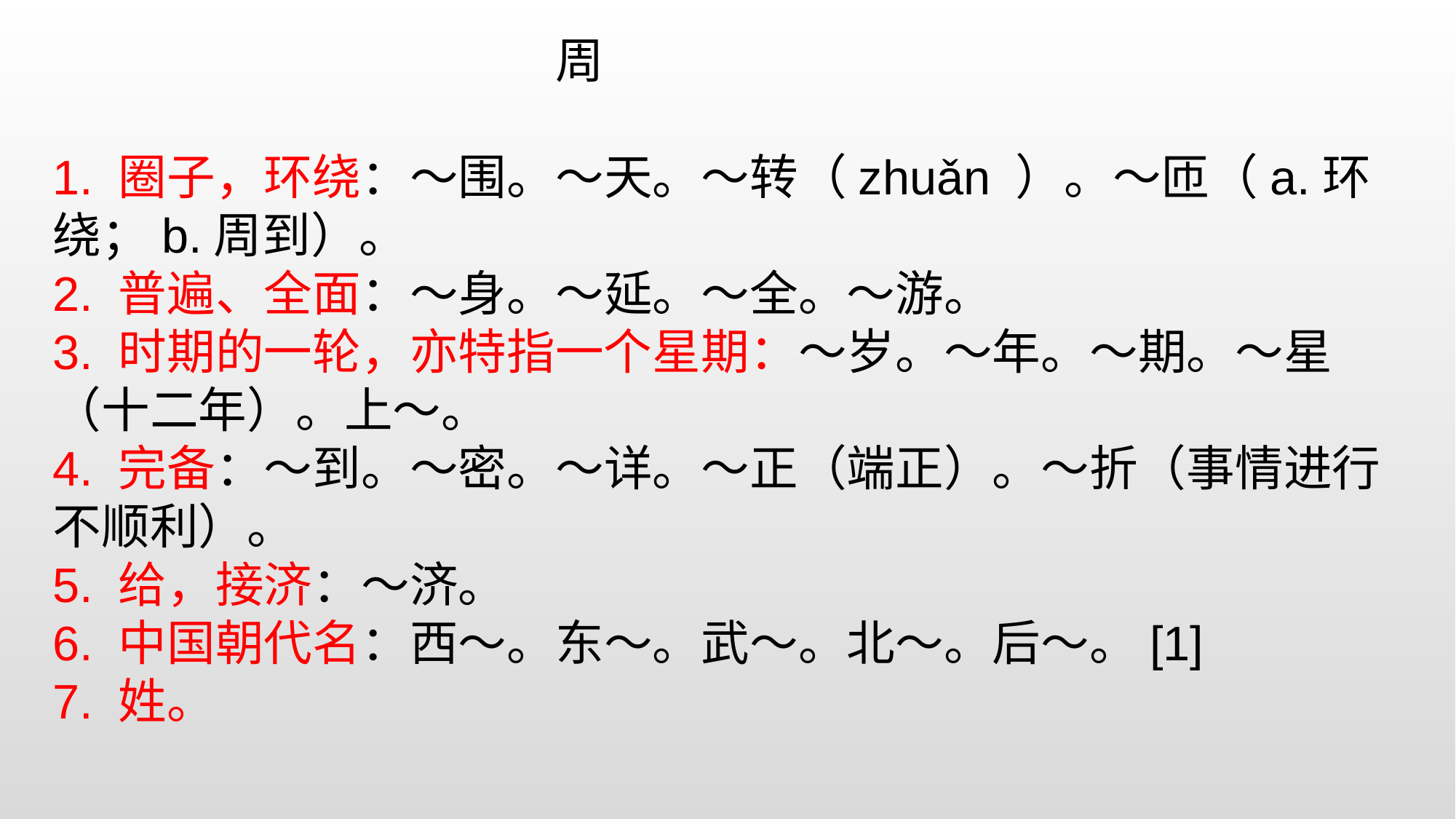

周

1. 圈子，环绕：～围。～天。～转（zhuǎn ）。～匝（a.环绕；b.周到）。
2. 普遍、全面：～身。～延。～全。～游。
3. 时期的一轮，亦特指一个星期：～岁。～年。～期。～星（十二年）。上～。
4. 完备：～到。～密。～详。～正（端正）。～折（事情进行不顺利）。
5. 给，接济：～济。
6. 中国朝代名：西～。东～。武～。北～。后～。[1]
7. 姓。